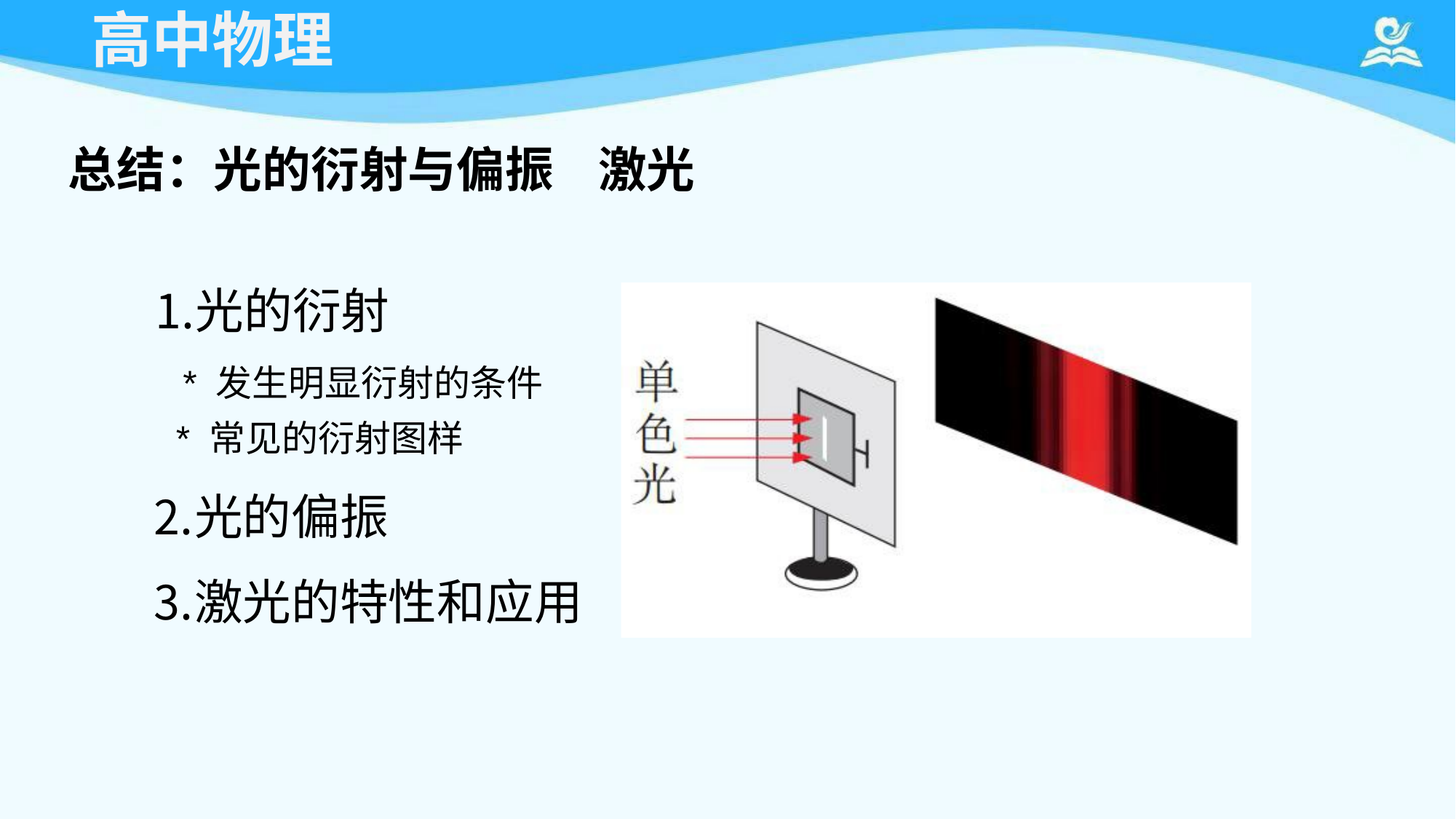

# 高中物理
总结：光的衍射与偏振	激光

光的衍射
* 发生明显衍射的条件
* 常见的衍射图样
光的偏振
激光的特性和应用